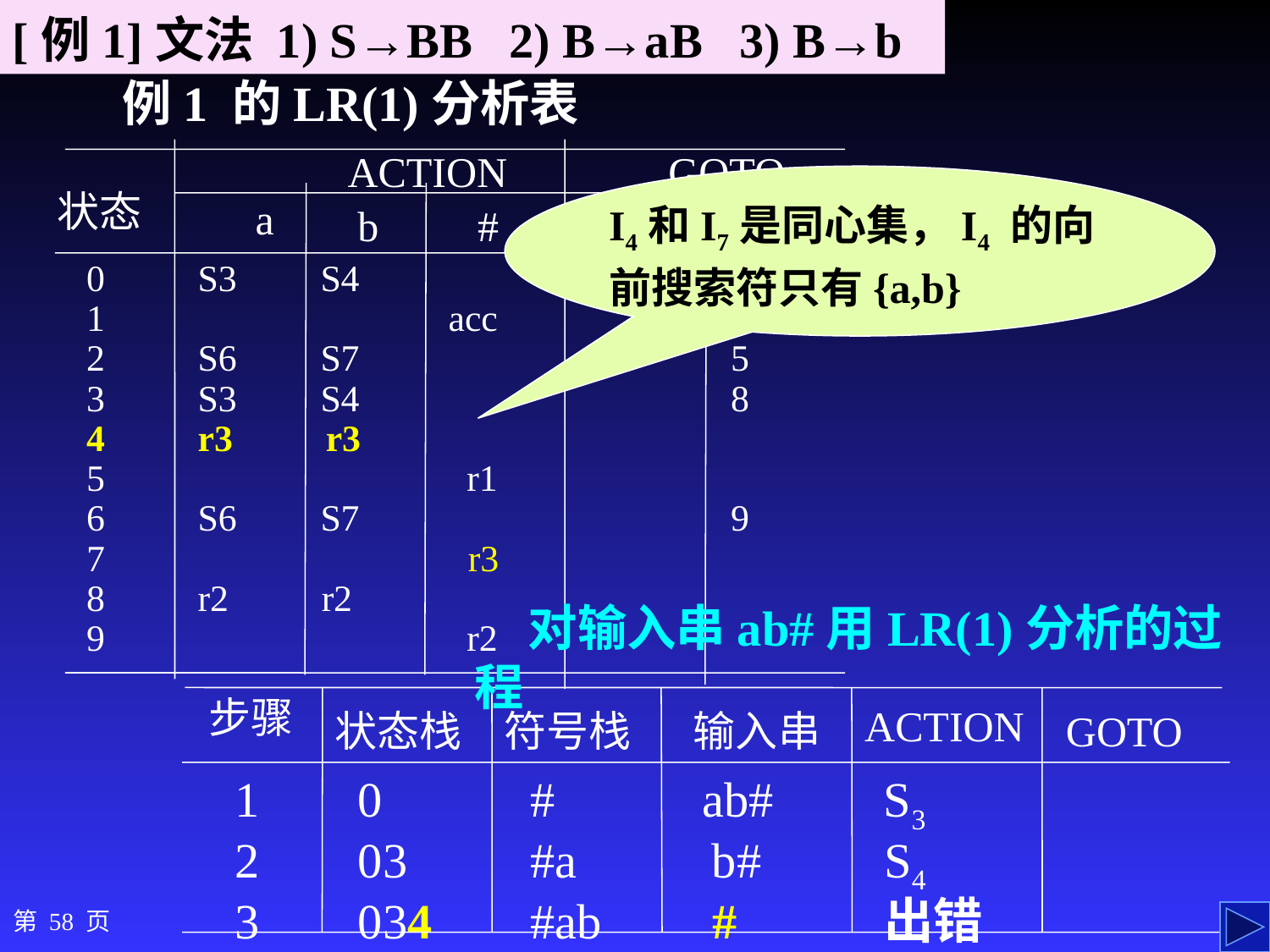

[例1]文法 1) S→BB   2) B→aB   3) B→b
 例1 的LR(1)分析表

ACTION

GOTO

状态

a

b
#
S

B
  0          S3         S4                            1          2
  1                                     acc
  2          S6         S7                                        5
  3          S3         S4                                        8
  4          r3          r3
  5                                       r1
  6          S6         S7                                        9
  7                                       r3
  8          r2          r2
  9                                       r2

步骤
I4和I7是同心集，I4 的向前搜索符只有{a,b}
  对输入串ab#用LR(1)分析的过程

ACTION
状态栈
符号栈
输入串
GOTO

1        0            #            ab#         S3
2        03          #a           b#          S4
3        034        #ab         #           出错
第 58 页